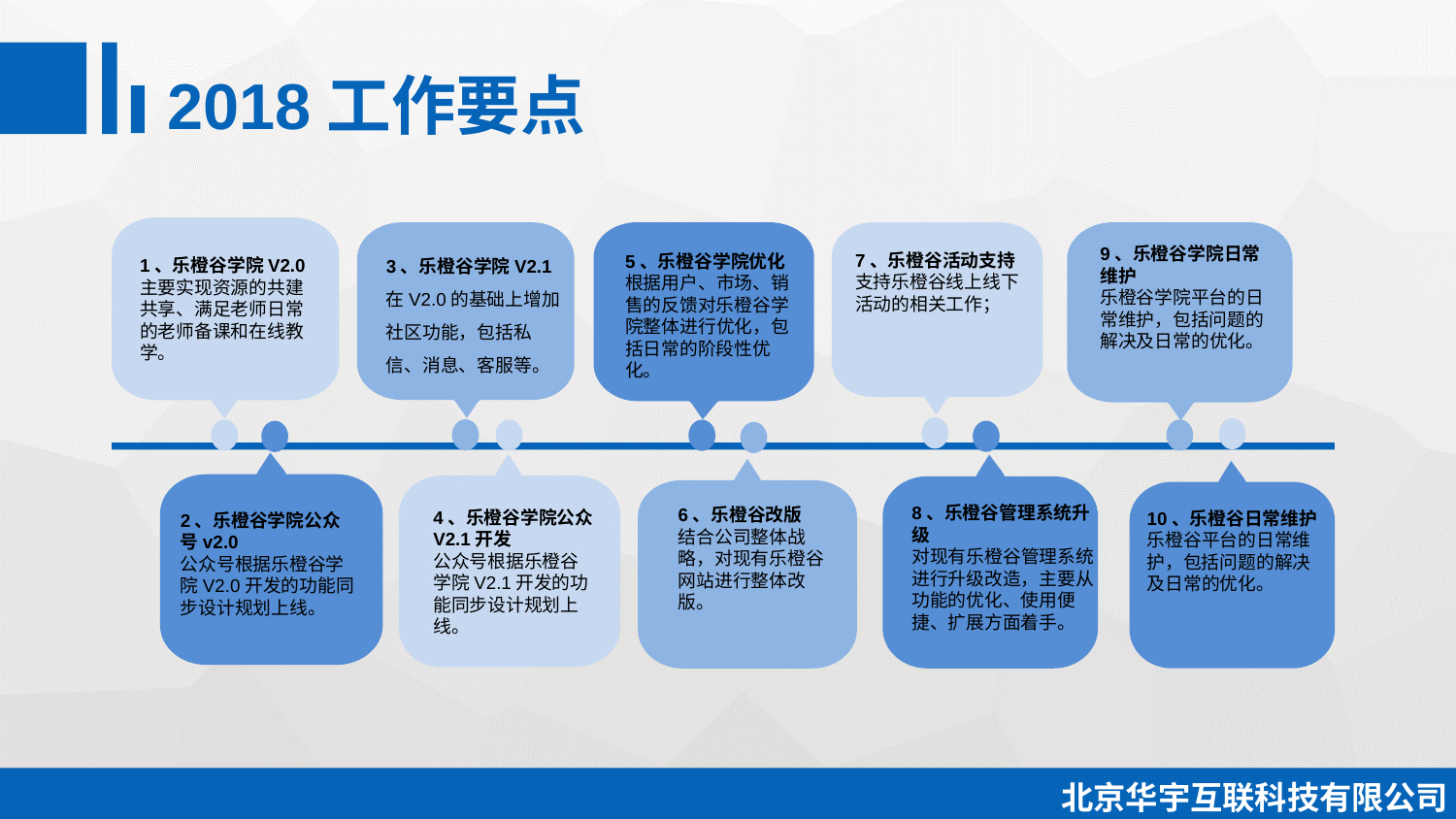

2018工作要点

9、乐橙谷学院日常维护
乐橙谷学院平台的日常维护，包括问题的解决及日常的优化。
3、乐橙谷学院V2.1
在V2.0的基础上增加社区功能，包括私信、消息、客服等。
7、乐橙谷活动支持
支持乐橙谷线上线下活动的相关工作；
5、乐橙谷学院优化
根据用户、市场、销售的反馈对乐橙谷学院整体进行优化，包括日常的阶段性优化。
1、乐橙谷学院V2.0
主要实现资源的共建共享、满足老师日常的老师备课和在线教学。

8、乐橙谷管理系统升级
对现有乐橙谷管理系统进行升级改造，主要从功能的优化、使用便捷、扩展方面着手。
6、乐橙谷改版
结合公司整体战略，对现有乐橙谷网站进行整体改版。
4、乐橙谷学院公众V2.1开发
公众号根据乐橙谷学院V2.1开发的功能同步设计规划上线。
10、乐橙谷日常维护
乐橙谷平台的日常维护，包括问题的解决及日常的优化。
2、乐橙谷学院公众号v2.0
公众号根据乐橙谷学院V2.0开发的功能同步设计规划上线。

北京华宇互联科技有限公司